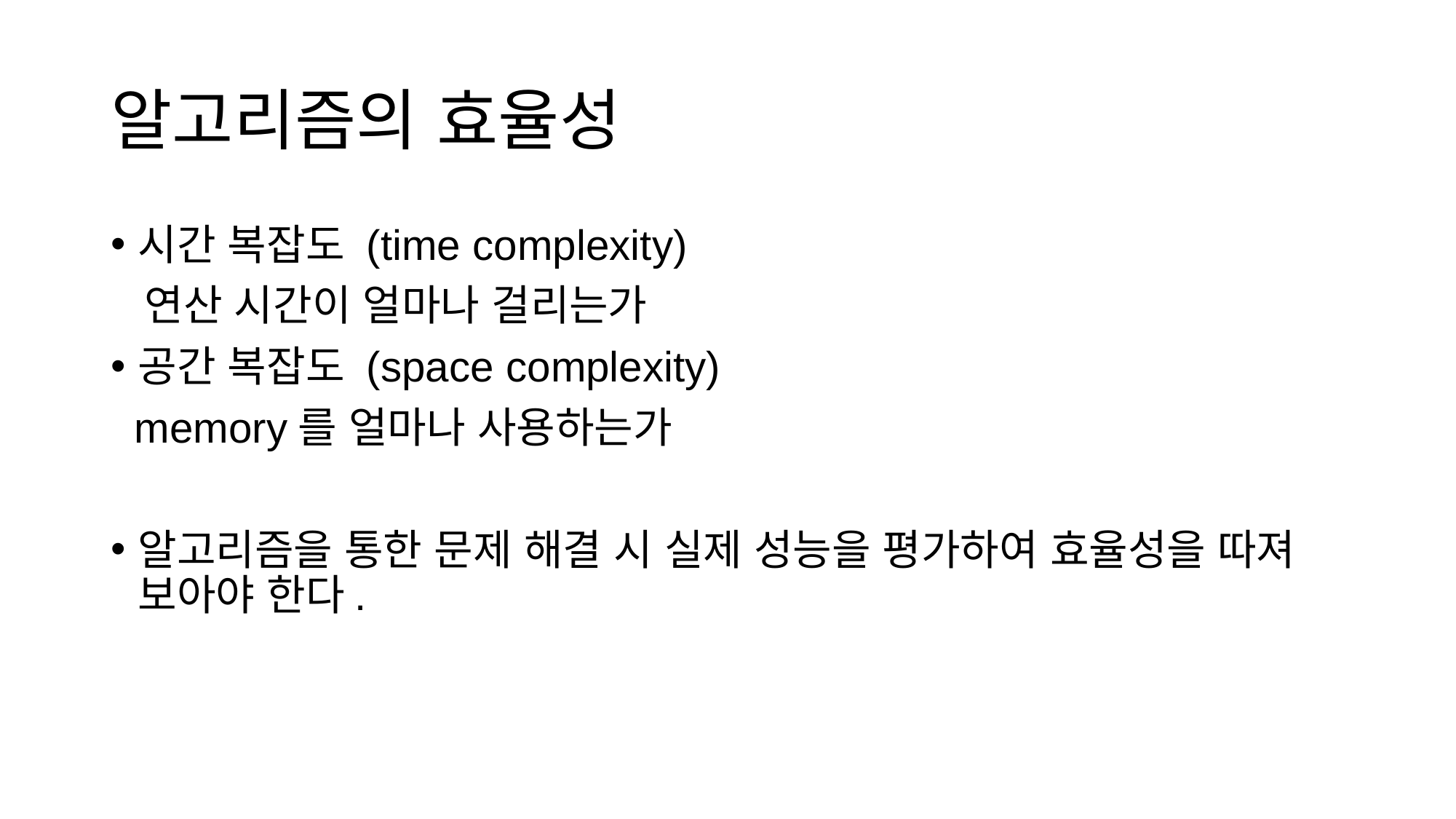

알고리즘의 효율성
시간 복잡도 (time complexity)
  연산 시간이 얼마나 걸리는가
공간 복잡도 (space complexity)
  memory를 얼마나 사용하는가

알고리즘을 통한 문제 해결 시 실제 성능을 평가하여 효율성을 따져 보아야 한다.